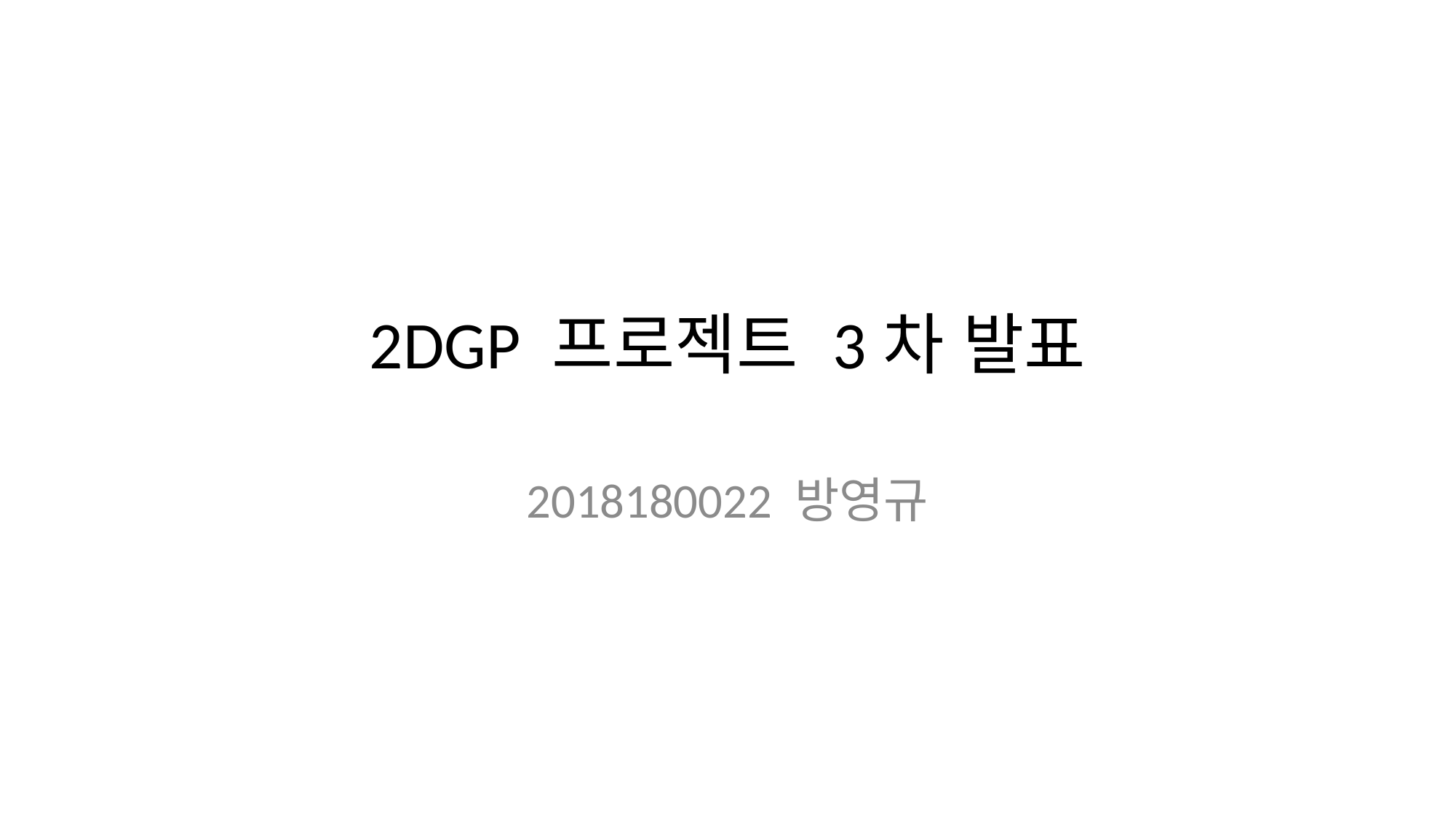

# 2DGP 프로젝트 3차 발표
2018180022 방영규